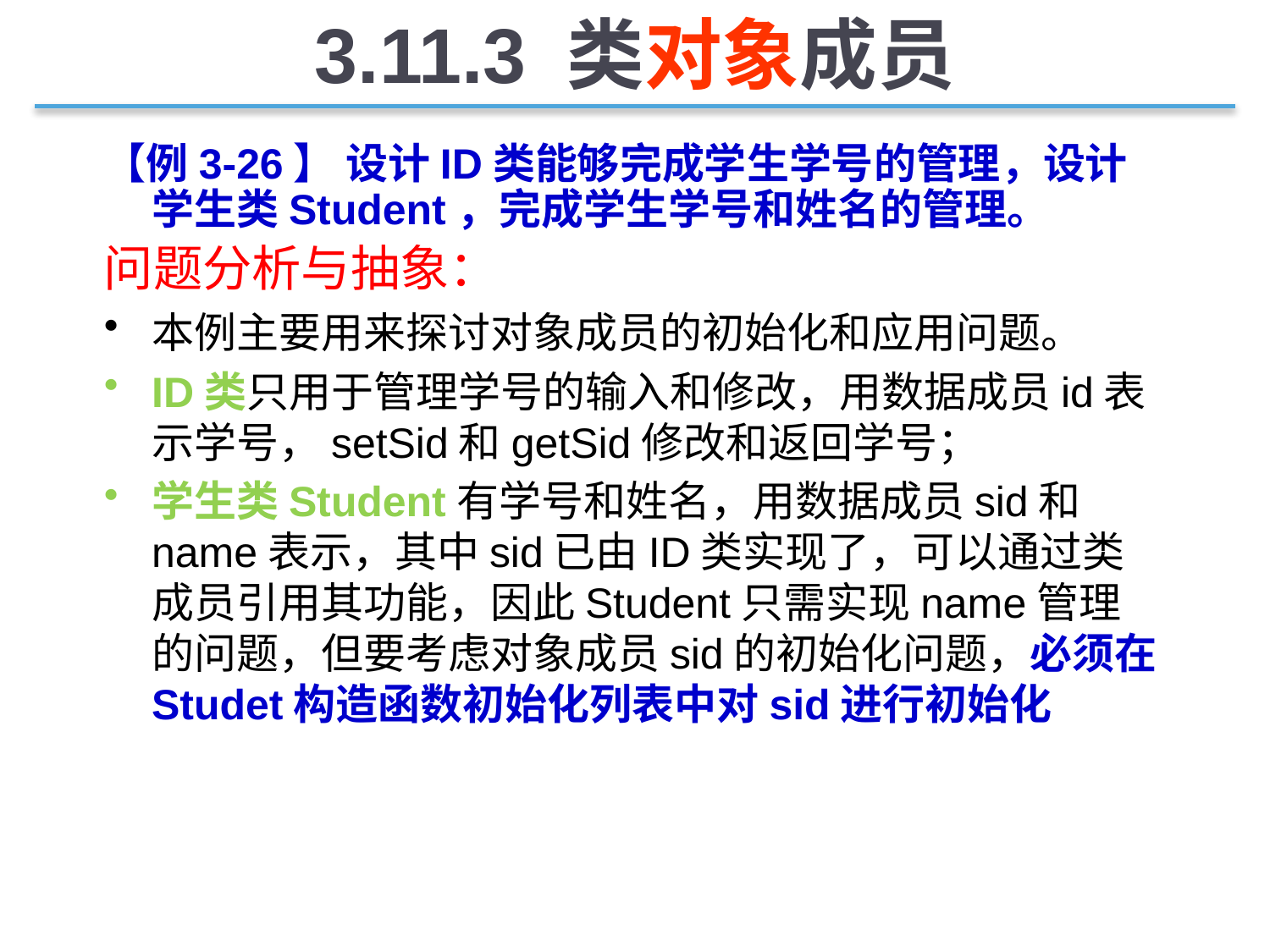

3.11.3 类对象成员
【例3-26】 设计ID类能够完成学生学号的管理，设计学生类Student，完成学生学号和姓名的管理。
问题分析与抽象：
本例主要用来探讨对象成员的初始化和应用问题。
ID类只用于管理学号的输入和修改，用数据成员id表示学号，setSid和getSid修改和返回学号；
学生类Student有学号和姓名，用数据成员sid和name表示，其中sid已由ID类实现了，可以通过类成员引用其功能，因此Student只需实现name管理的问题，但要考虑对象成员sid的初始化问题，必须在Studet构造函数初始化列表中对sid进行初始化